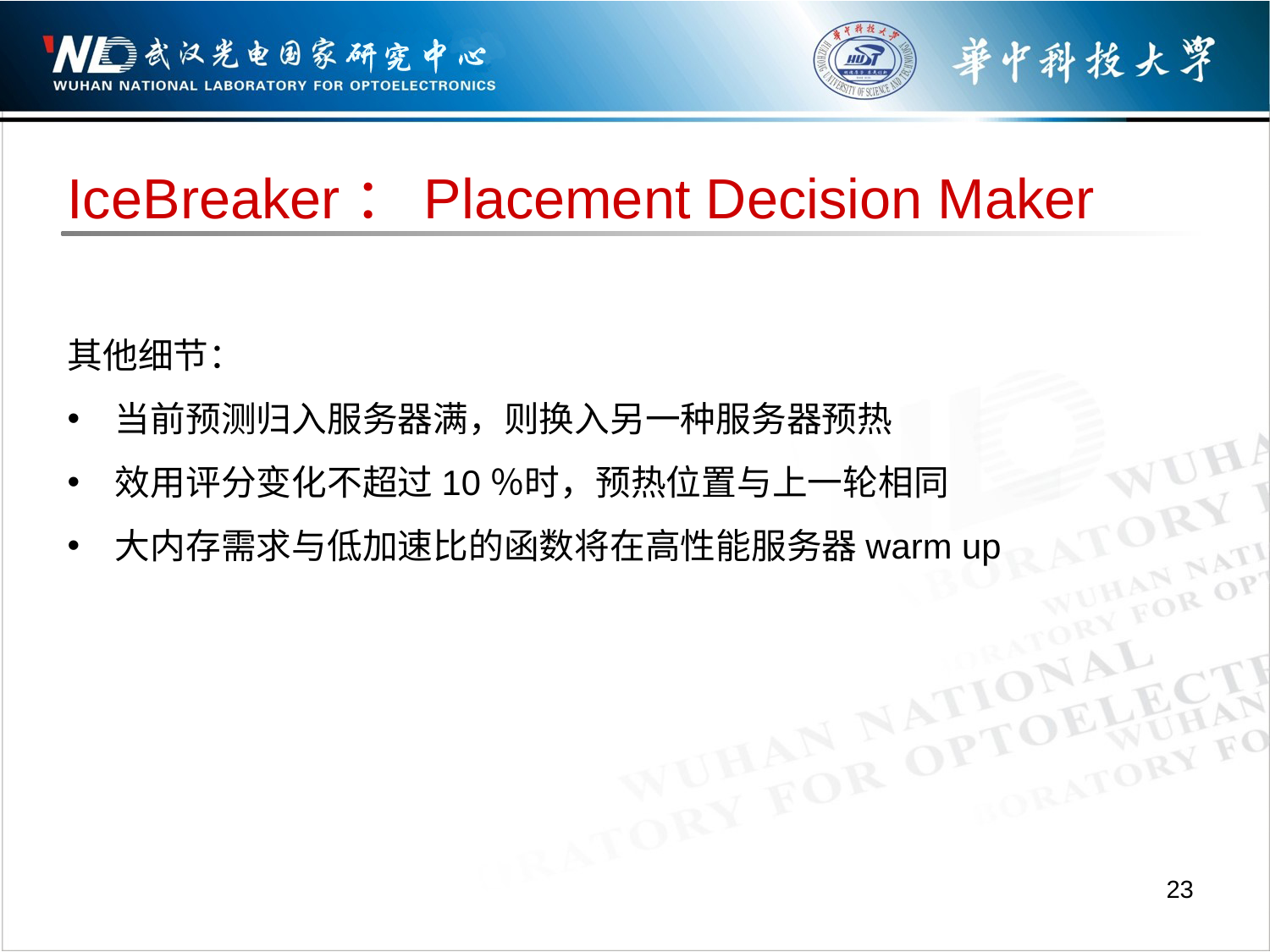

IceBreaker：Placement Decision Maker
其他细节：
当前预测归入服务器满，则换入另一种服务器预热
效用评分变化不超过10％时，预热位置与上一轮相同
大内存需求与低加速比的函数将在高性能服务器warm up
23